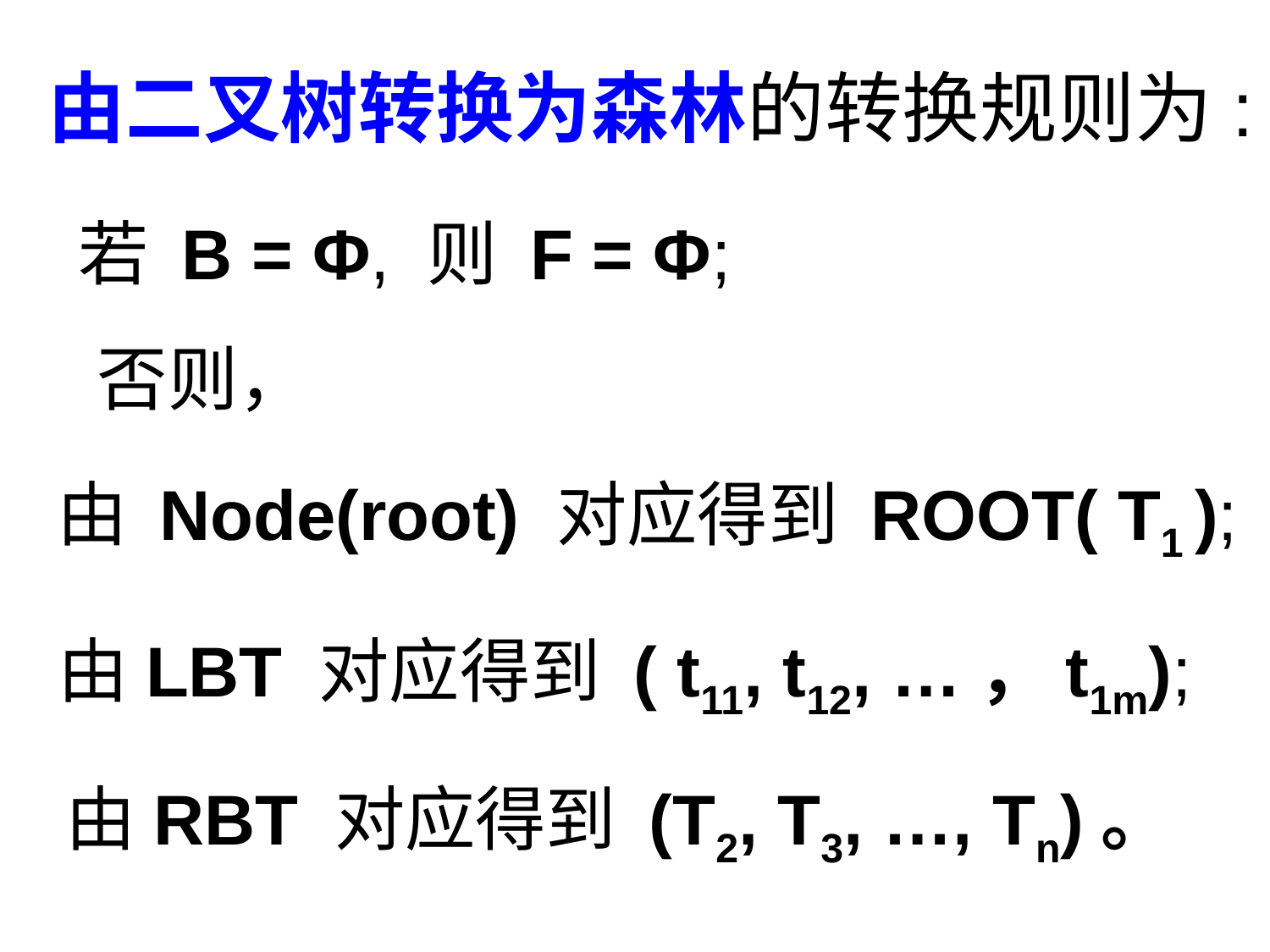

由二叉树转换为森林的转换规则为:
若 B = Φ, 则 F = Φ;
否则，
由 Node(root) 对应得到 ROOT( T1 );
由LBT 对应得到 ( t11, t12, …，t1m);
由RBT 对应得到 (T2, T3, …, Tn)。